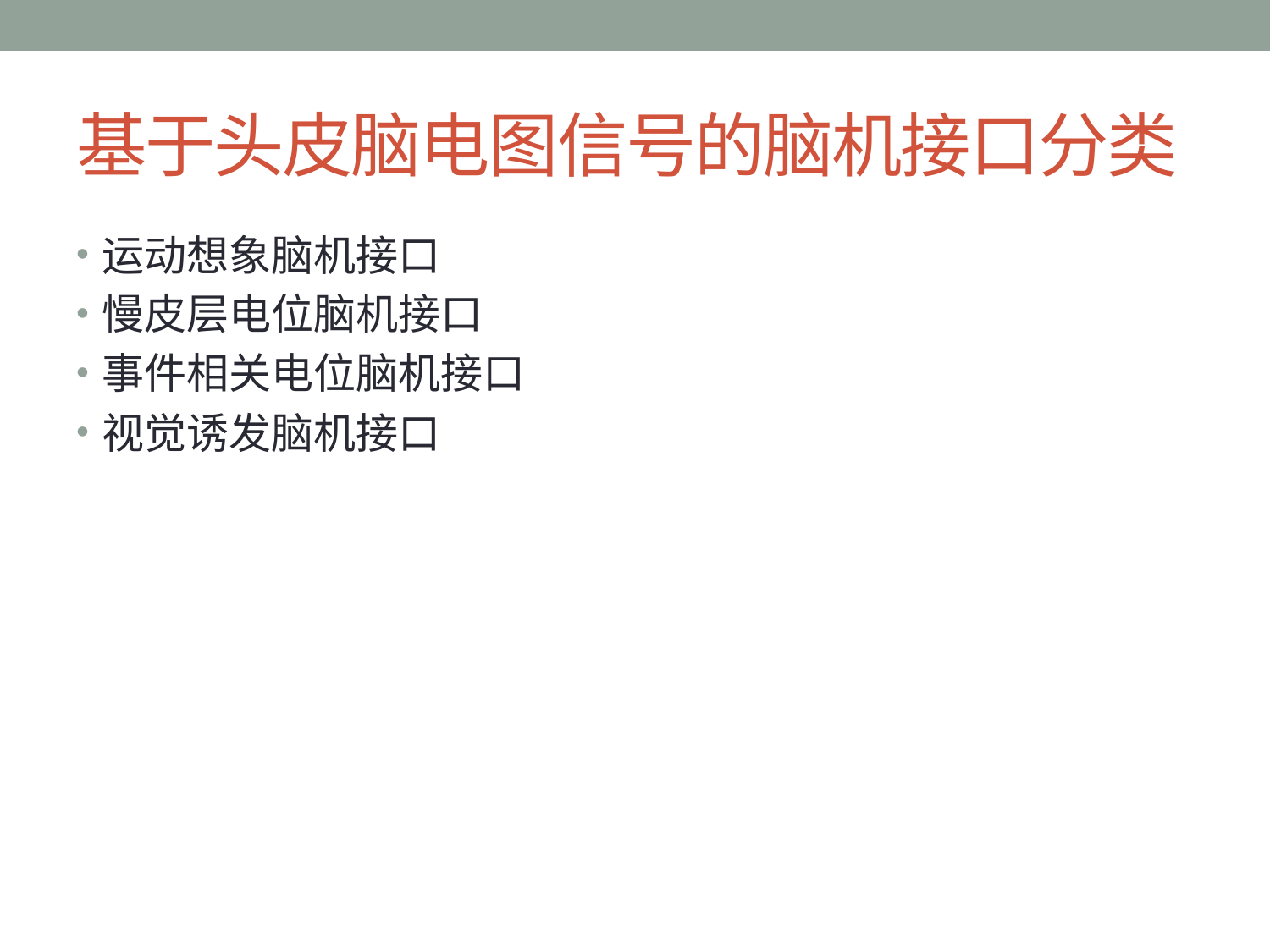

# 基于头皮脑电图信号的脑机接口分类
运动想象脑机接口
慢皮层电位脑机接口
事件相关电位脑机接口
视觉诱发脑机接口